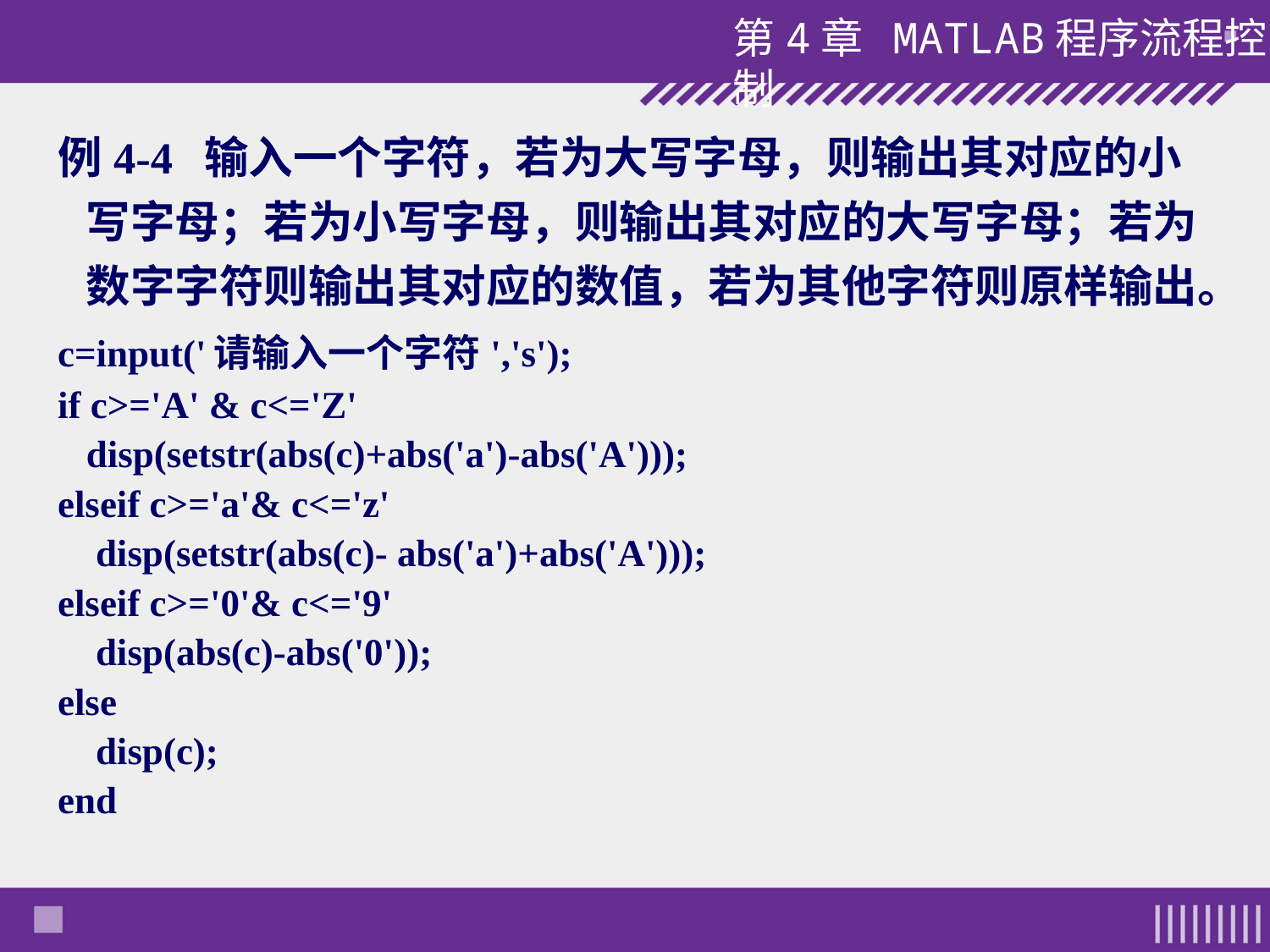

例4-4  输入一个字符，若为大写字母，则输出其对应的小写字母；若为小写字母，则输出其对应的大写字母；若为数字字符则输出其对应的数值，若为其他字符则原样输出。
c=input('请输入一个字符','s');
if c>='A' & c<='Z'
   disp(setstr(abs(c)+abs('a')-abs('A')));
elseif c>='a'& c<='z'
    disp(setstr(abs(c)- abs('a')+abs('A')));
elseif c>='0'& c<='9'
    disp(abs(c)-abs('0'));
else
    disp(c);
end